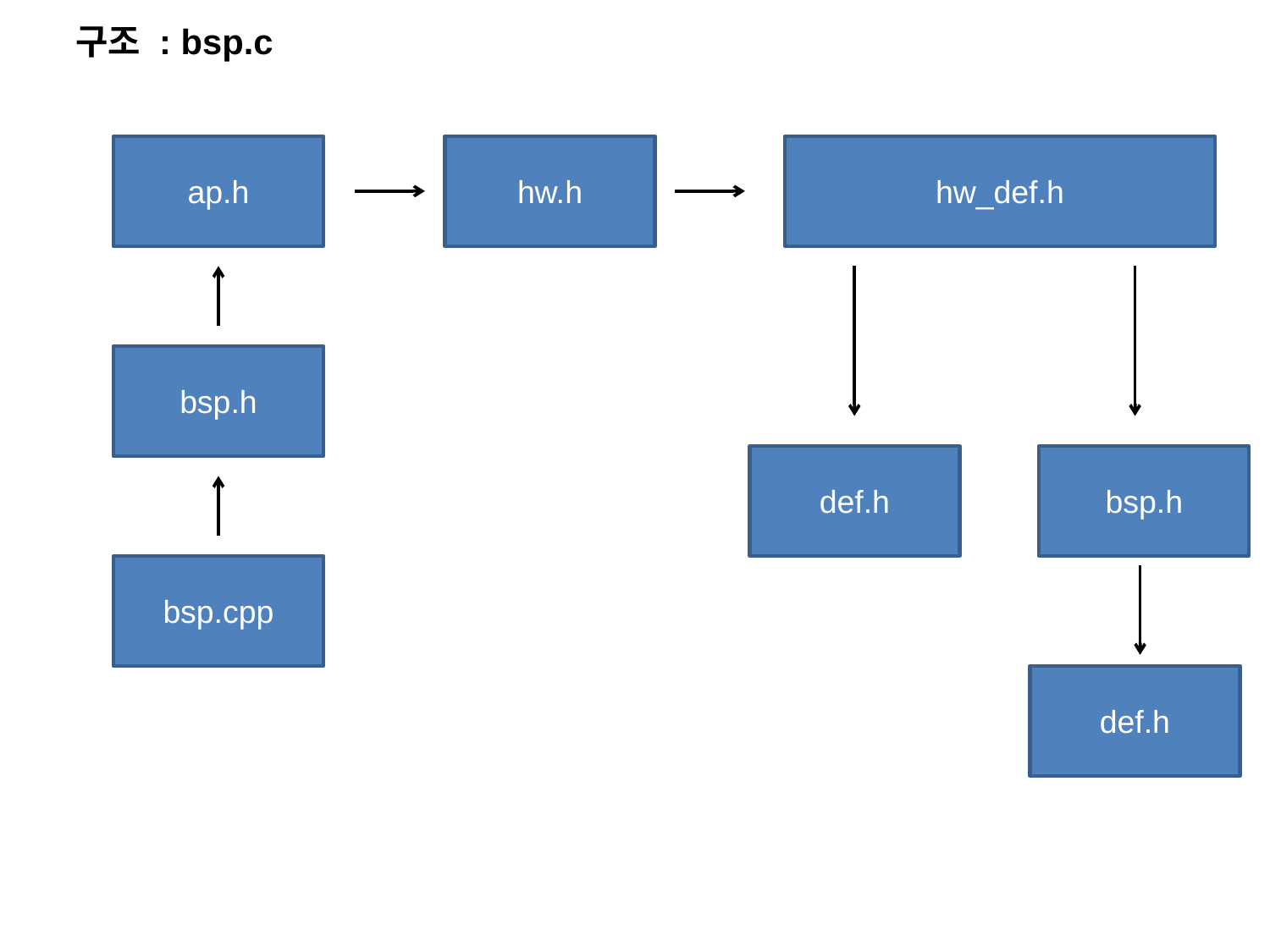

구조 : bsp.c

ap.h
hw.h
hw_def.h
bsp.h
def.h
bsp.h
bsp.cpp
def.h